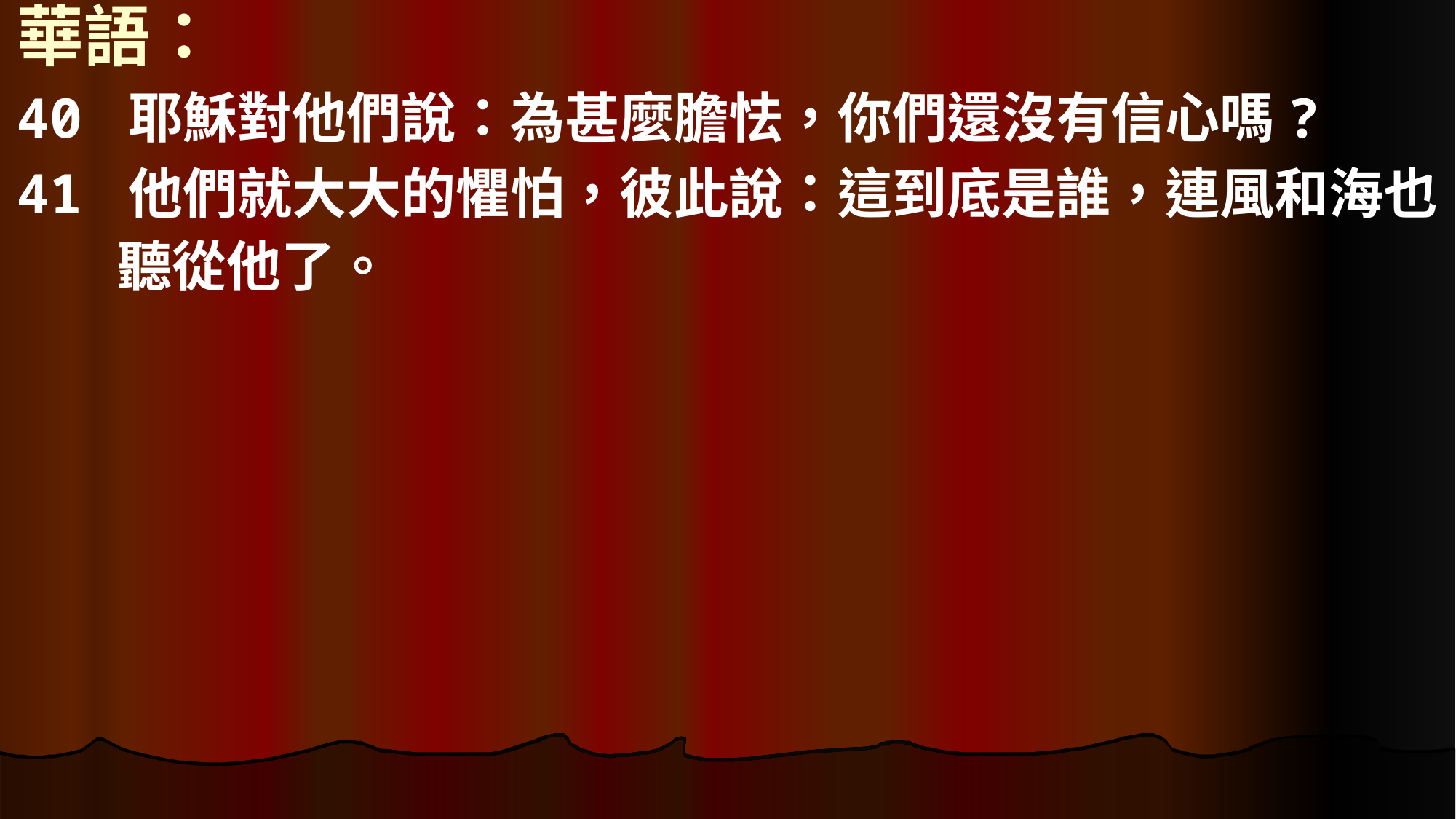

華語：
40 耶穌對他們說：為甚麼膽怯，你們還沒有信心嗎?
41 他們就大大的懼怕，彼此說：這到底是誰，連風和海也
聽從他了。